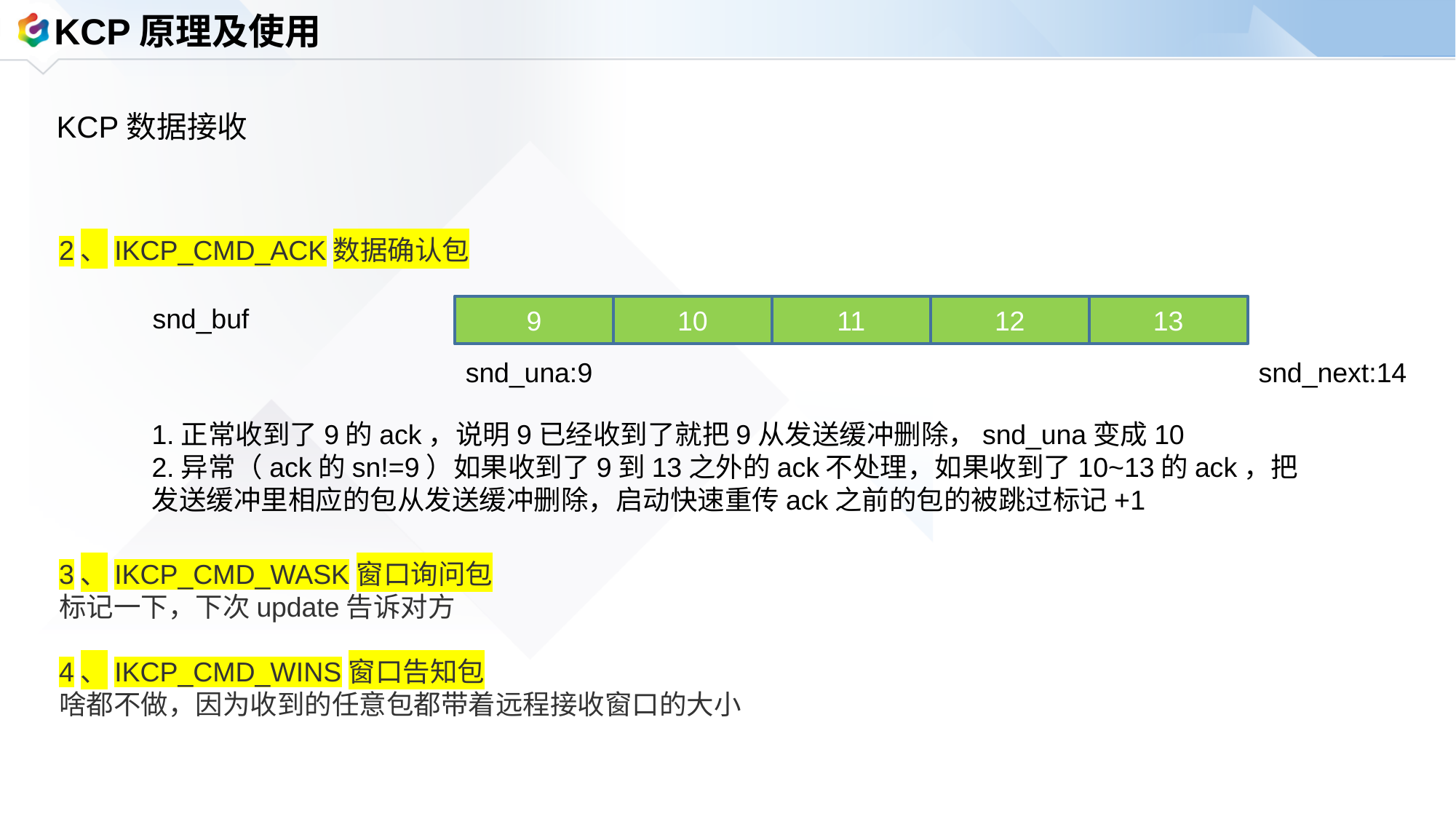

KCP原理及使用

KCP数据接收
2、IKCP_CMD_ACK数据确认包

snd_buf
9
10
11
13
12
snd_una:9
snd_next:14
1.正常收到了9的ack，说明9已经收到了就把9从发送缓冲删除，snd_una变成10
2.异常（ack的sn!=9）如果收到了9到13之外的ack不处理，如果收到了10~13的ack，把发送缓冲里相应的包从发送缓冲删除，启动快速重传ack之前的包的被跳过标记+1
3、IKCP_CMD_WASK窗口询问包
标记一下，下次update告诉对方
4、IKCP_CMD_WINS窗口告知包
啥都不做，因为收到的任意包都带着远程接收窗口的大小